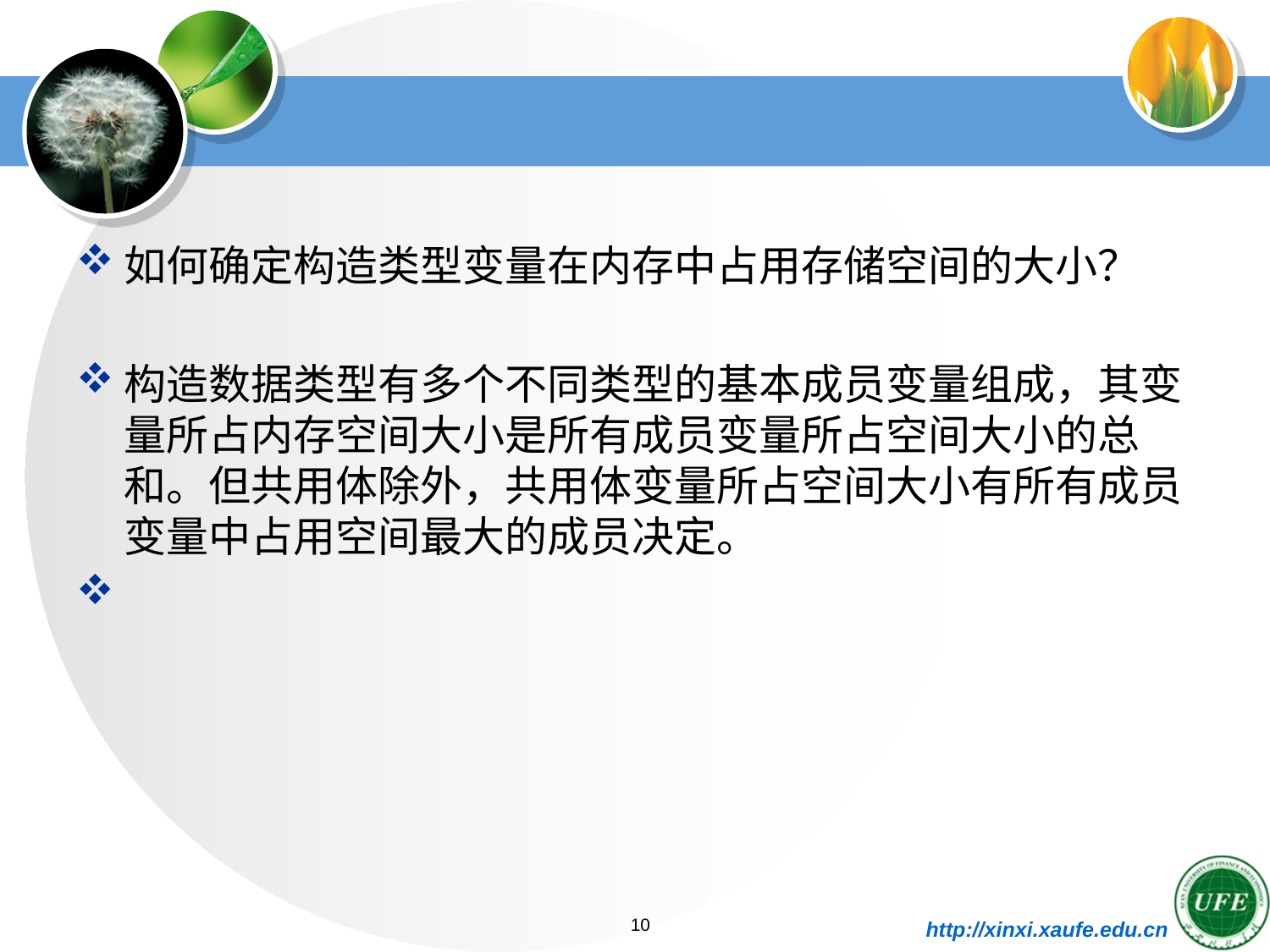

如何确定构造类型变量在内存中占用存储空间的大小？

构造数据类型有多个不同类型的基本成员变量组成，其变量所占内存空间大小是所有成员变量所占空间大小的总和。但共用体除外，共用体变量所占空间大小有所有成员变量中占用空间最大的成员决定。

10
http://xinxi.xaufe.edu.cn